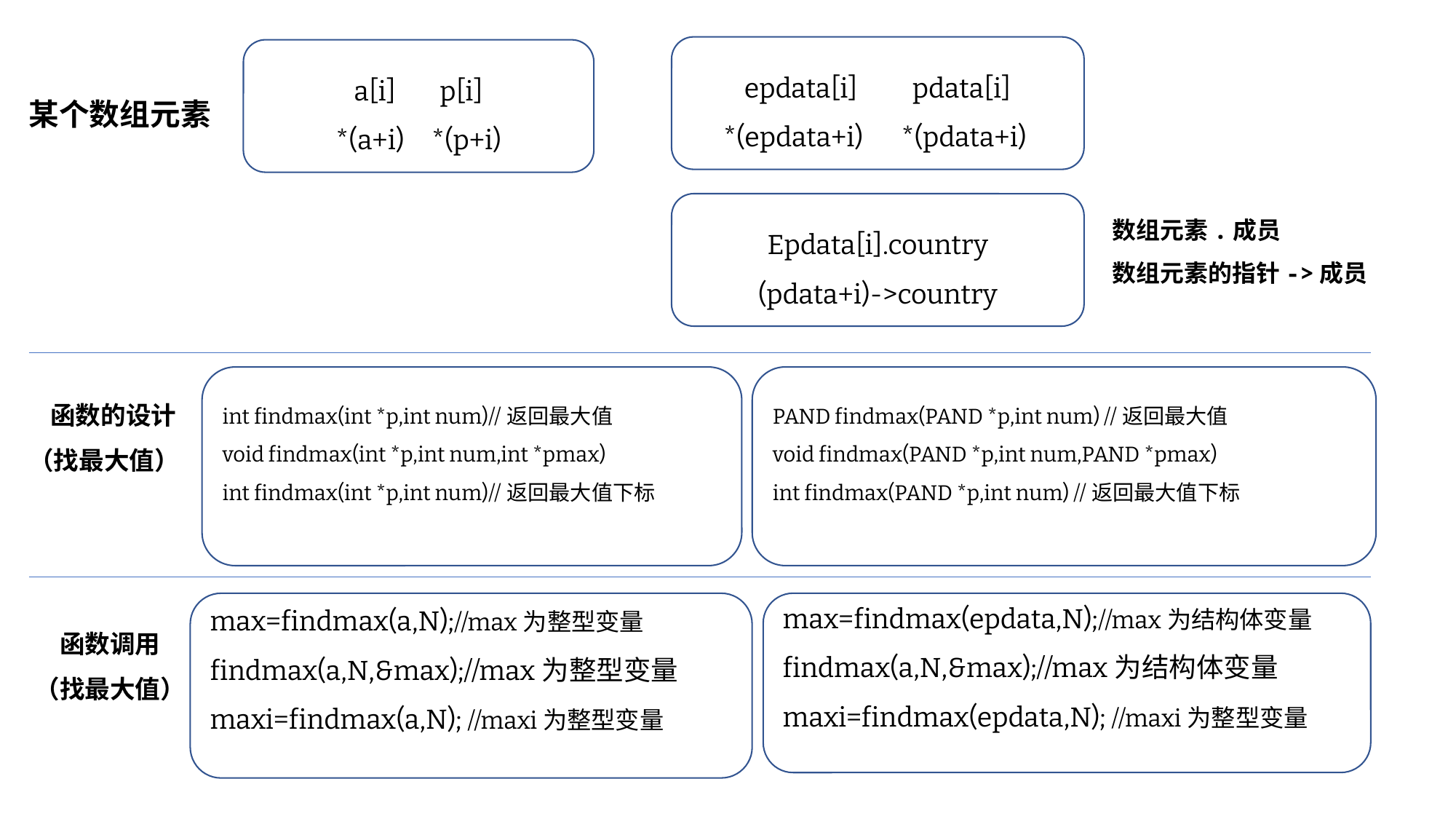

epdata[i]          pdata[i]
*(epdata+i)       *(pdata+i)
a[i]        p[i]
*(a+i)     *(p+i)
某个数组元素
Epdata[i].country
(pdata+i)->country
数组元素.成员
数组元素的指针->成员
PAND findmax(PAND *p,int num) //返回最大值
void findmax(PAND *p,int num,PAND *pmax)
int findmax(PAND *p,int num) //返回最大值下标

int findmax(int *p,int num)//返回最大值
void findmax(int *p,int num,int *pmax)
int findmax(int *p,int num)//返回最大值下标

   函数的设计（找最大值）

max=findmax(a,N);//max为整型变量
findmax(a,N,&max);//max为整型变量
maxi=findmax(a,N); //maxi为整型变量

max=findmax(epdata,N);//max为结构体变量
findmax(a,N,&max);//max为结构体变量
maxi=findmax(epdata,N); //maxi为整型变量

函数调用
（找最大值）